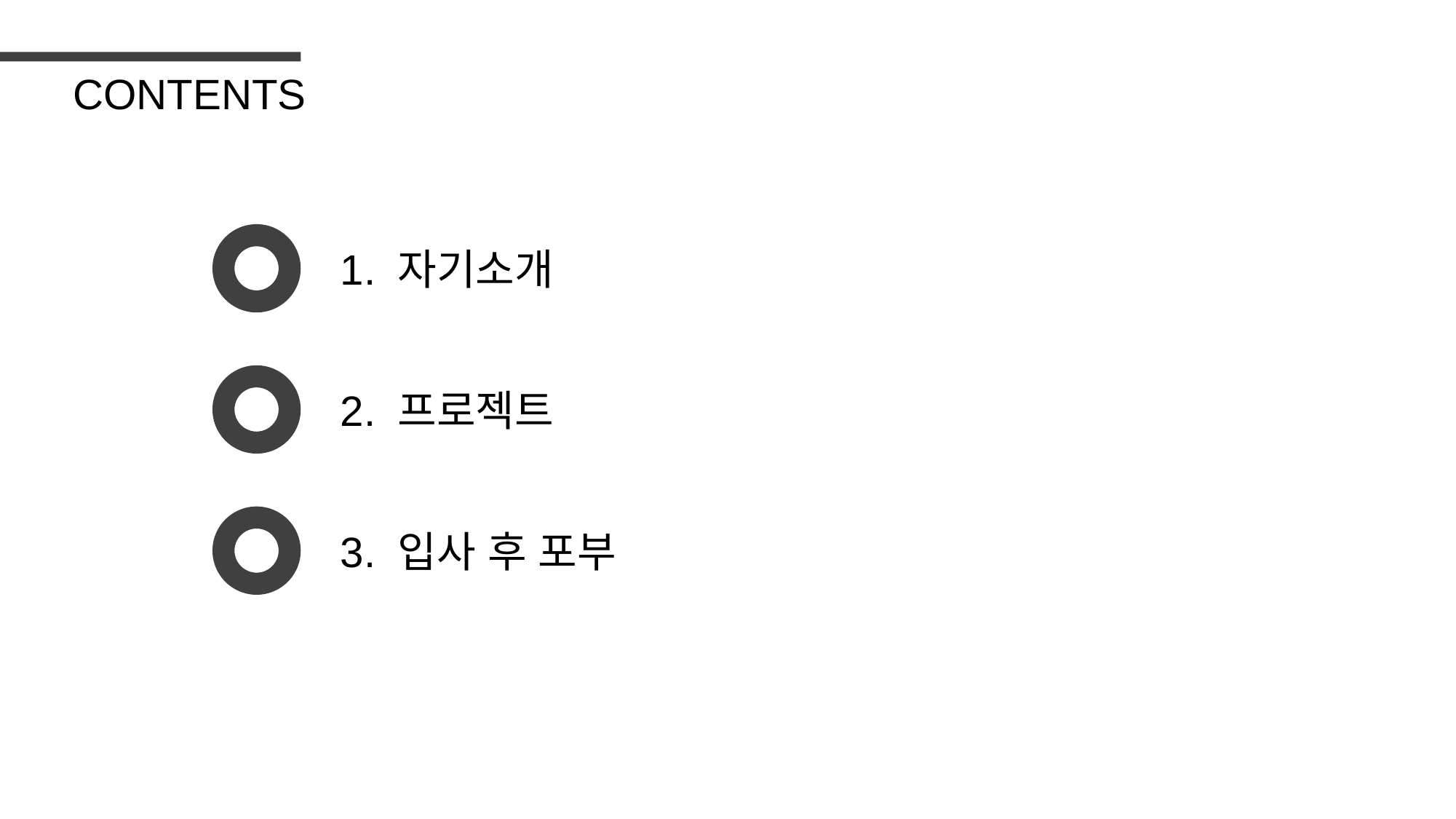

CONTENTS

1. 자기소개

2. 프로젝트

3. 입사 후 포부